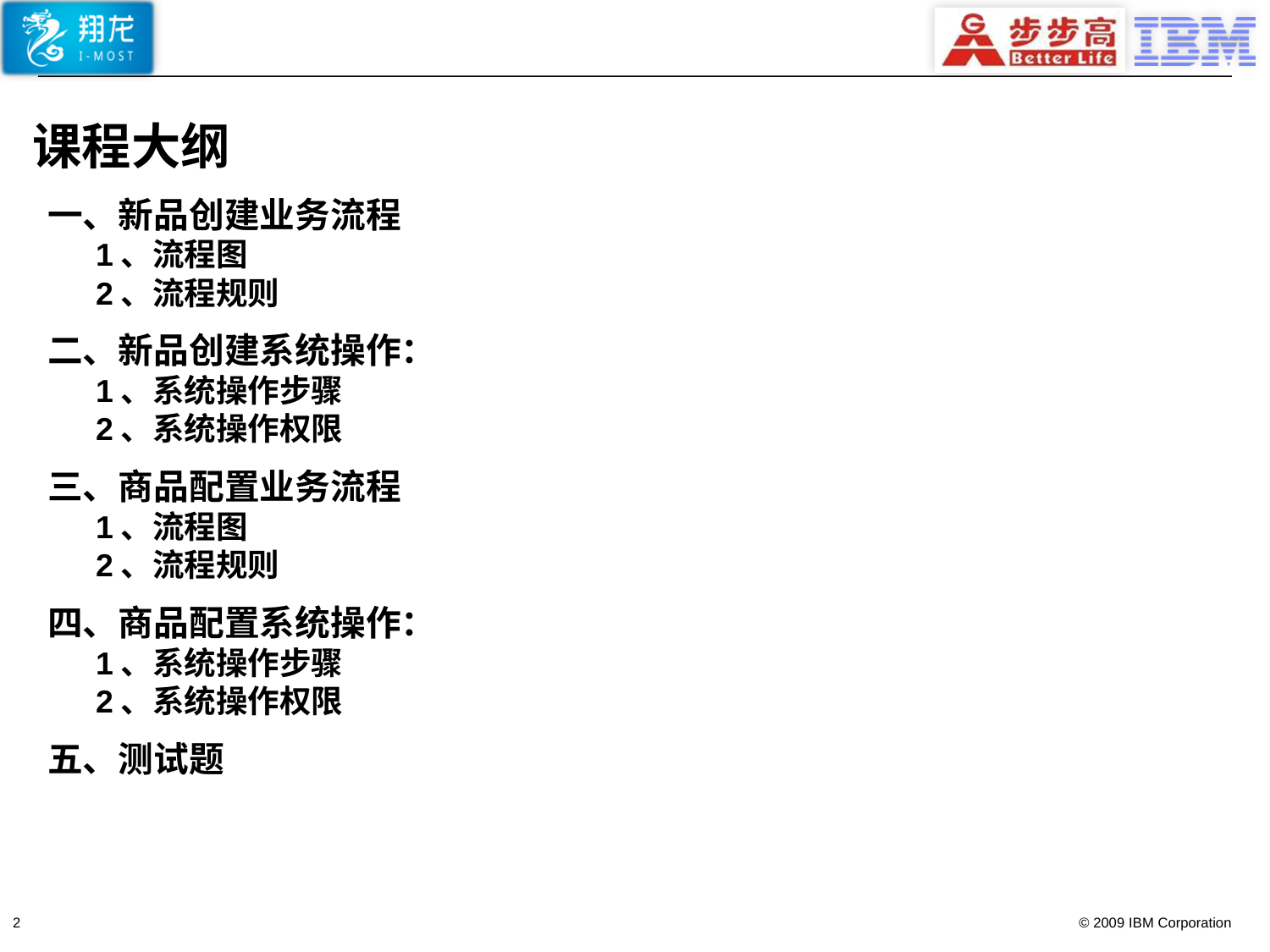

课程大纲
一、新品创建业务流程
1、流程图
2、流程规则
二、新品创建系统操作：
1、系统操作步骤
2、系统操作权限
三、商品配置业务流程
1、流程图
2、流程规则
四、商品配置系统操作：
1、系统操作步骤
2、系统操作权限
五、测试题
2